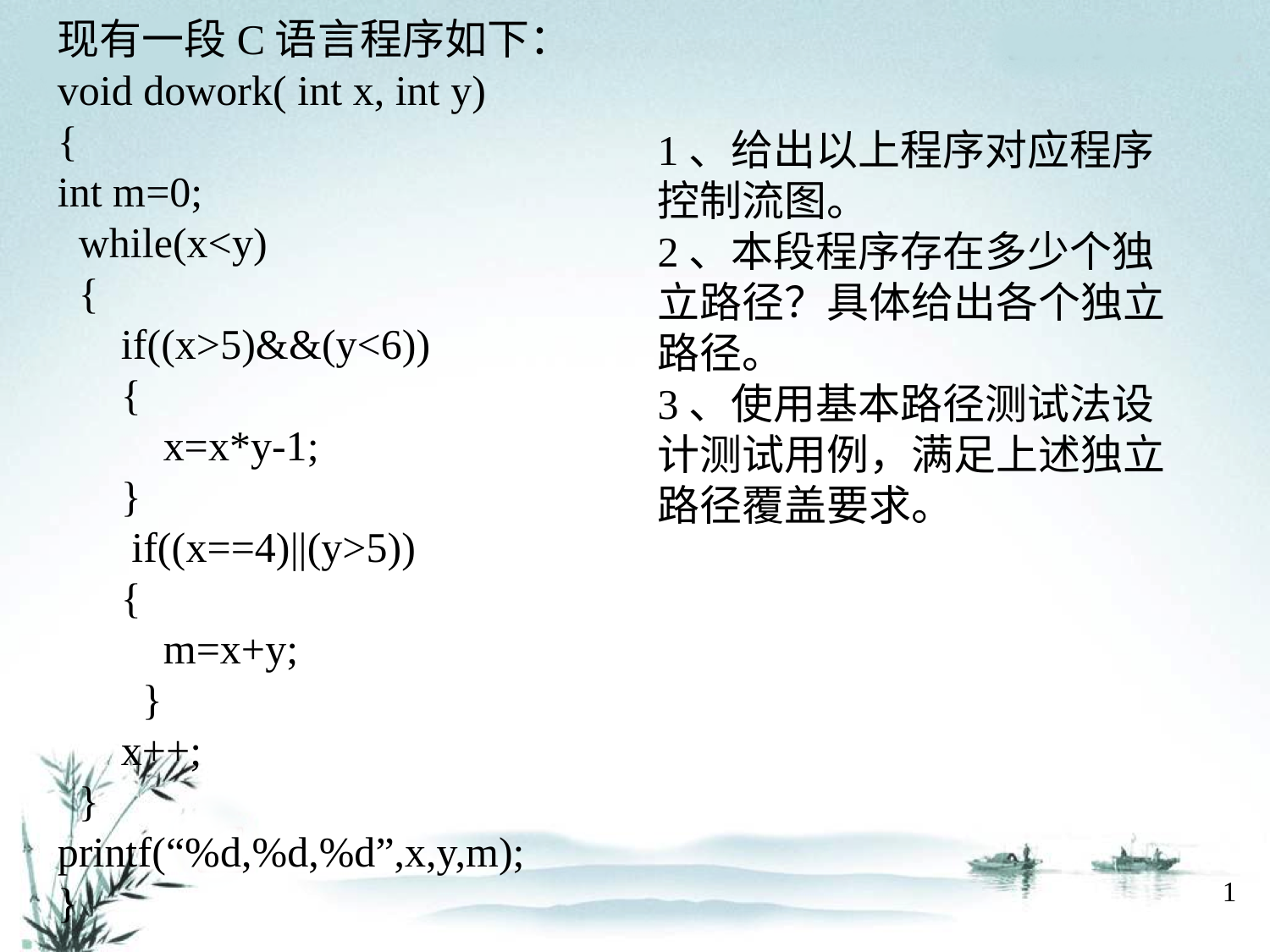

现有一段C语言程序如下：
void dowork( int x, int y)
{
int m=0;
  while(x<y)
  {
      if((x>5)&&(y<6))
      {
          x=x*y-1;
      }
       if((x==4)||(y>5))
      {
          m=x+y;
        }
      x++;
  }
printf(“%d,%d,%d”,x,y,m);
}

1、给出以上程序对应程序控制流图。
2、本段程序存在多少个独立路径？具体给出各个独立路径。
3、使用基本路径测试法设计测试用例，满足上述独立路径覆盖要求。

1